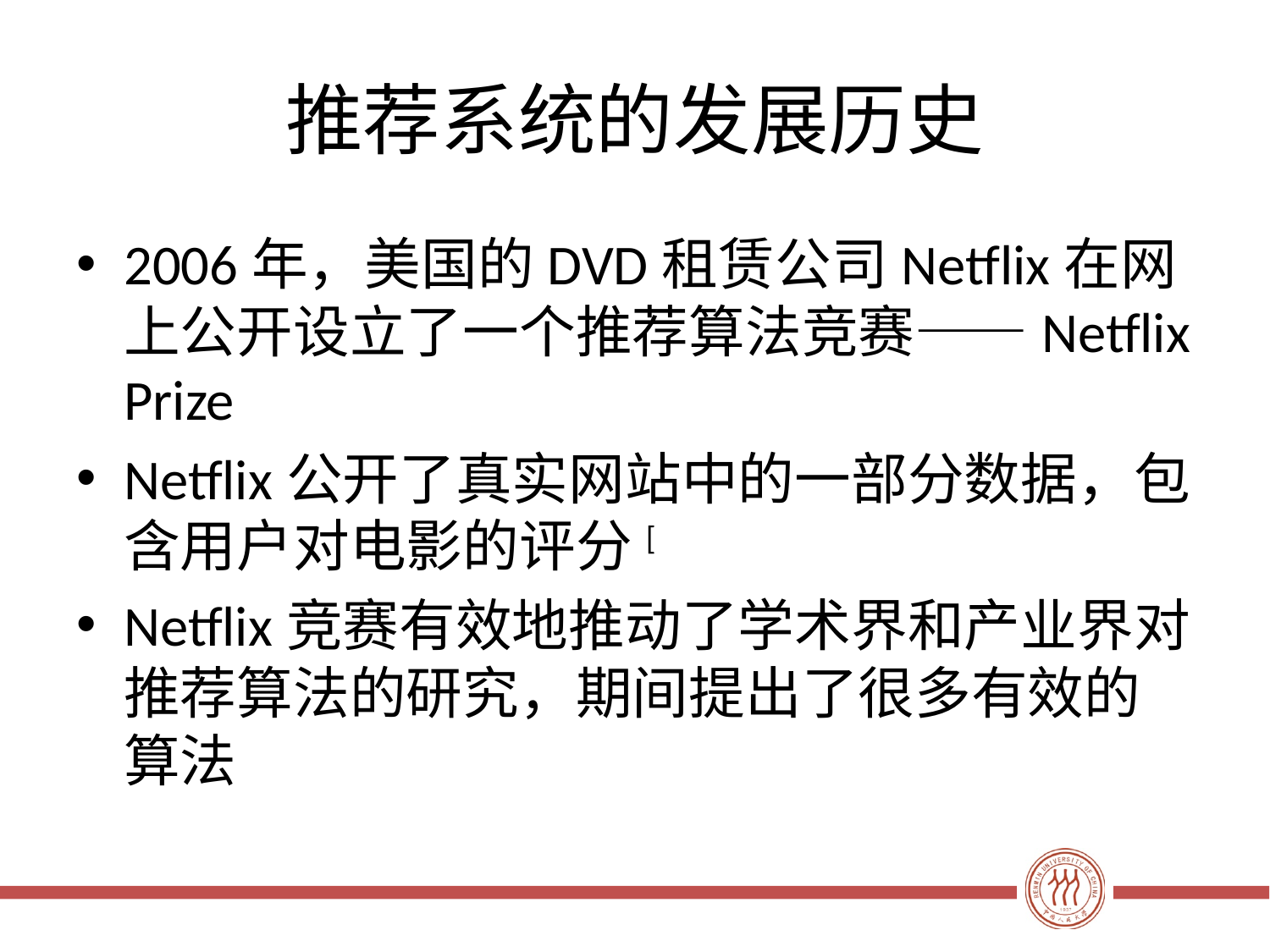

# 推荐系统的发展历史
2006年，美国的DVD租赁公司Netflix在网上公开设立了一个推荐算法竞赛——Netflix Prize
Netflix公开了真实网站中的一部分数据，包含用户对电影的评分[
Netflix竞赛有效地推动了学术界和产业界对推荐算法的研究，期间提出了很多有效的算法